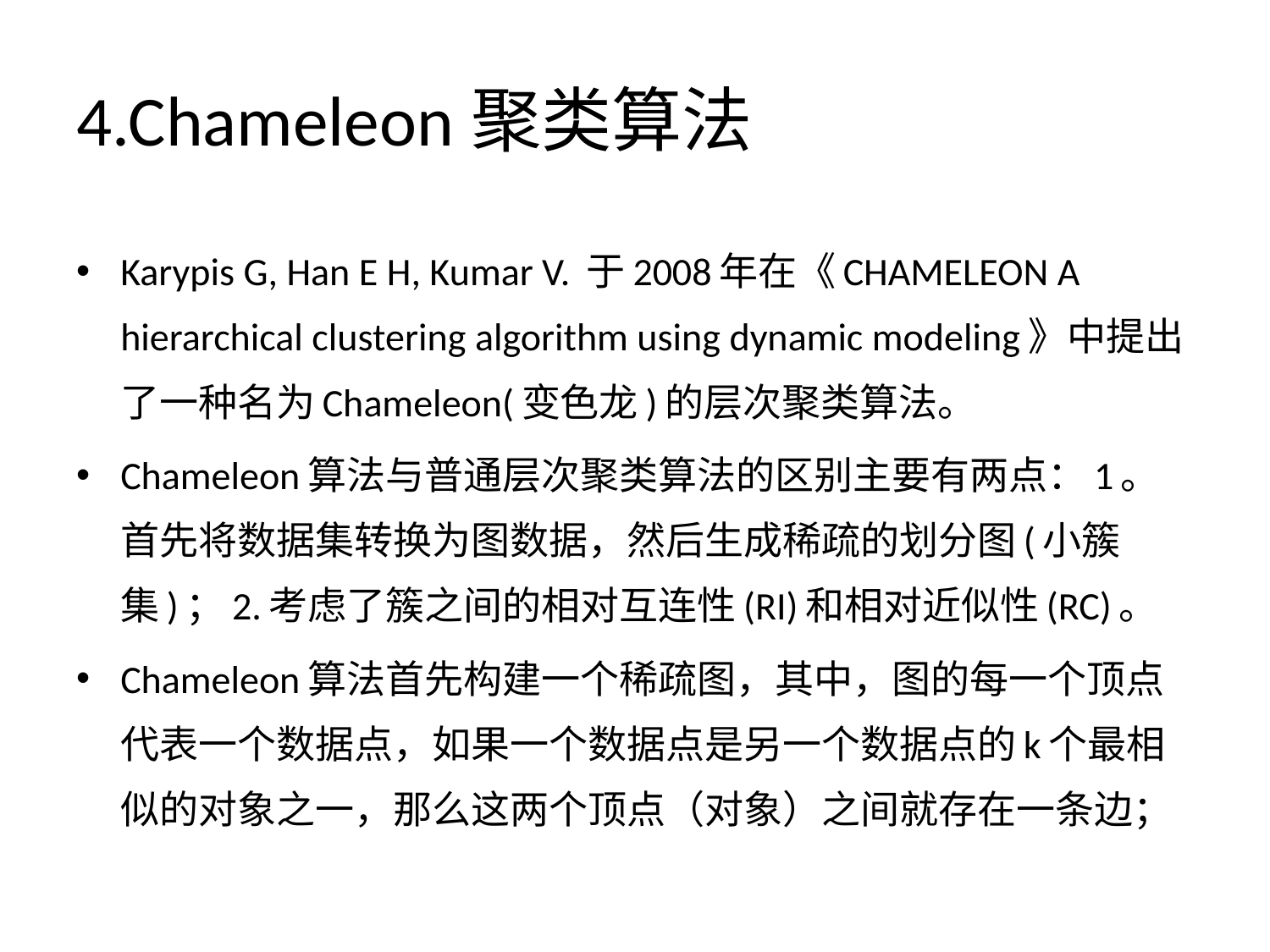

# 4.Chameleon聚类算法
Karypis G, Han E H, Kumar V. 于2008年在《CHAMELEON A hierarchical clustering algorithm using dynamic modeling》中提出了一种名为Chameleon(变色龙)的层次聚类算法。
Chameleon算法与普通层次聚类算法的区别主要有两点：1。首先将数据集转换为图数据，然后生成稀疏的划分图(小簇集)；2.考虑了簇之间的相对互连性(RI)和相对近似性(RC)。
Chameleon算法首先构建一个稀疏图，其中，图的每一个顶点代表一个数据点，如果一个数据点是另一个数据点的k个最相似的对象之一，那么这两个顶点（对象）之间就存在一条边；